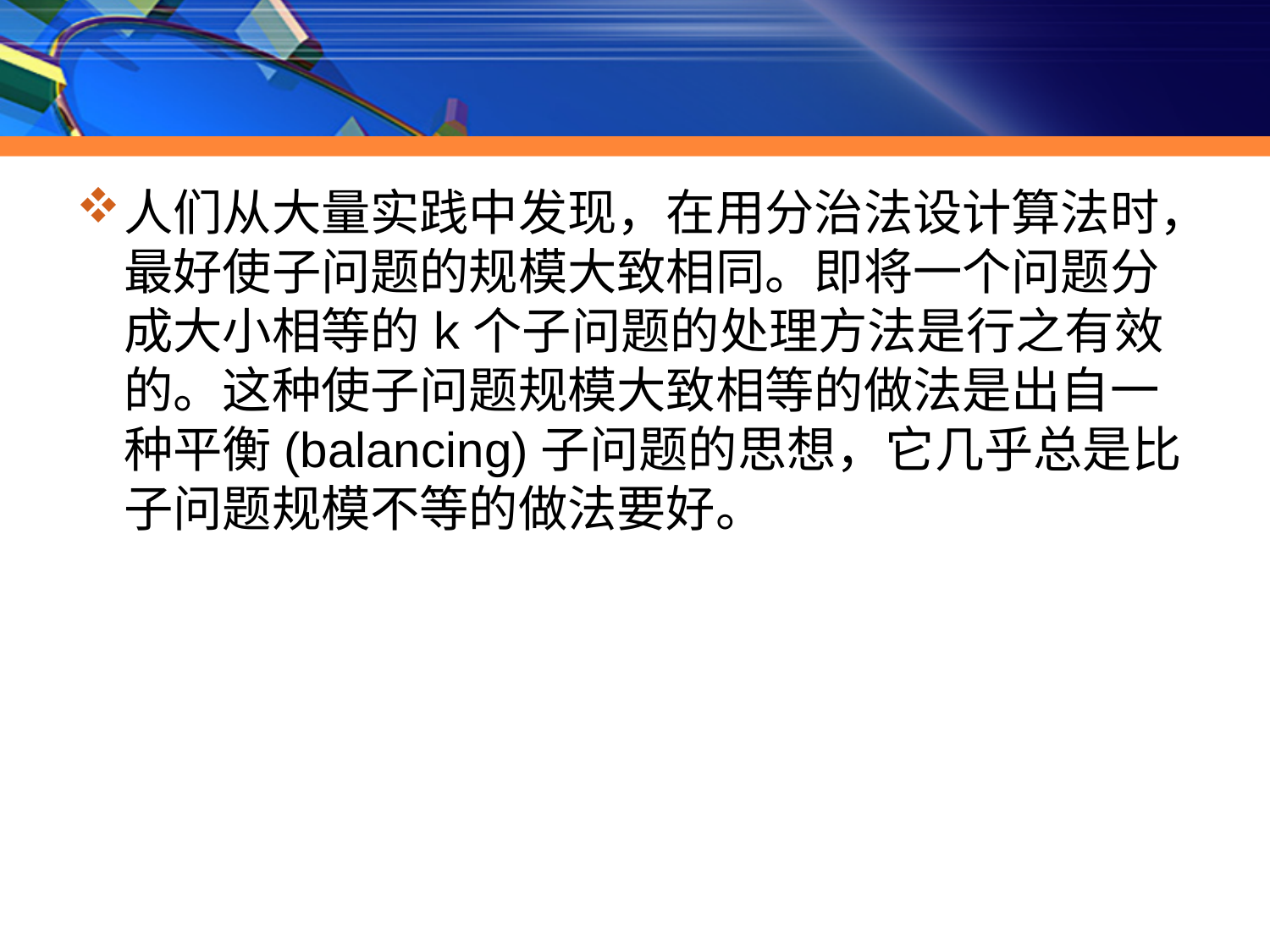

#
人们从大量实践中发现，在用分治法设计算法时，最好使子问题的规模大致相同。即将一个问题分成大小相等的k个子问题的处理方法是行之有效的。这种使子问题规模大致相等的做法是出自一种平衡(balancing)子问题的思想，它几乎总是比子问题规模不等的做法要好。